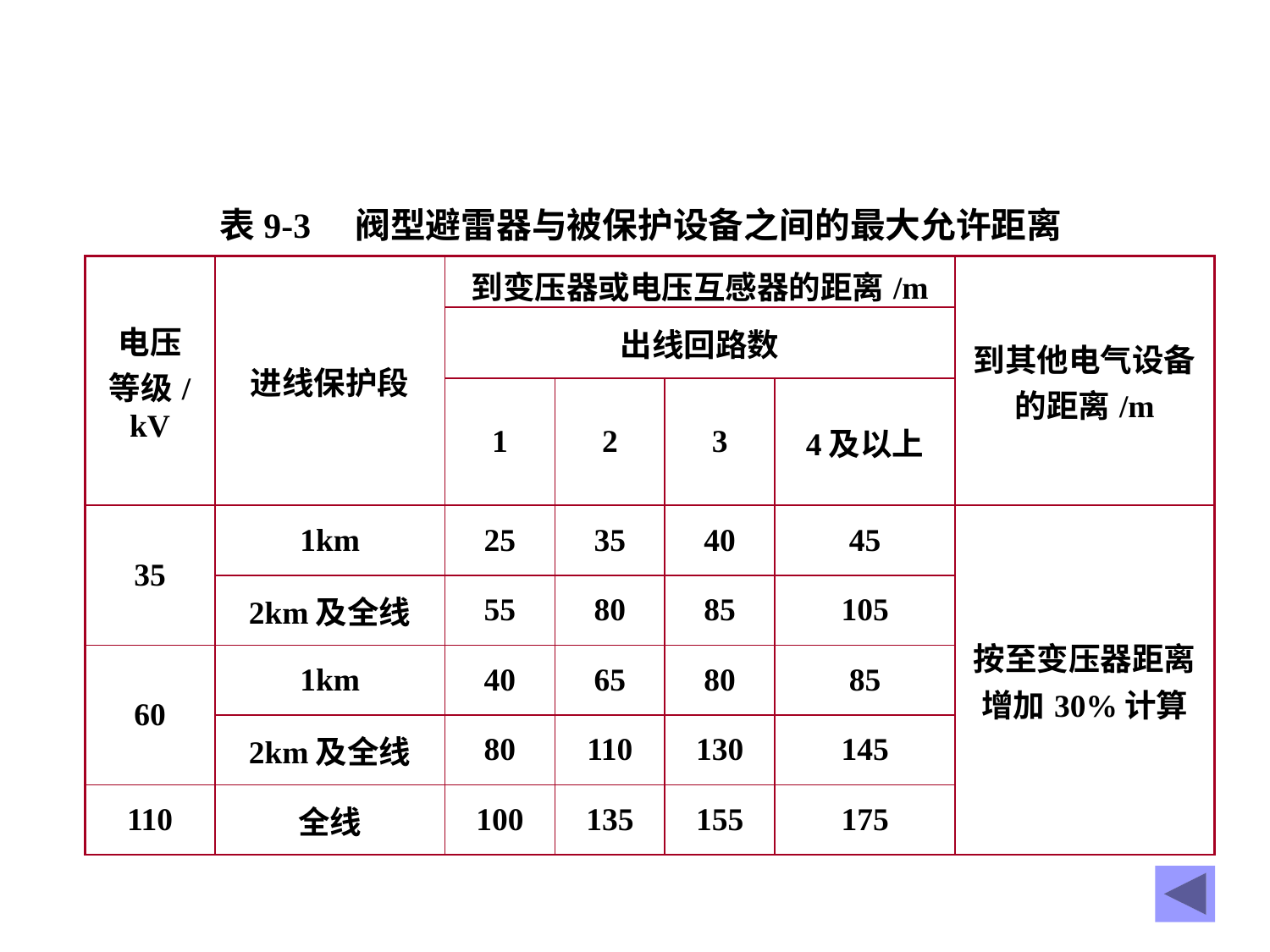

表9-3    阀型避雷器与被保护设备之间的最大允许距离
| 电压 等级/kV | 进线保护段 | 到变压器或电压互感器的距离/m |  |  |  | 到其他电气设备的距离/m |
| --- | --- | --- | --- | --- | --- | --- |
|  |  | 出线回路数 |  |  |  |  |
|  |  | 1 | 2 | 3 | 4及以上 |  |
| 35 | 1km | 25 | 35 | 40 | 45 | 按至变压器距离增加30%计算 |
|  | 2km及全线 | 55 | 80 | 85 | 105 |  |
| 60 | 1km | 40 | 65 | 80 | 85 |  |
|  | 2km及全线 | 80 | 110 | 130 | 145 |  |
| 110 | 全线 | 100 | 135 | 155 | 175 |  |